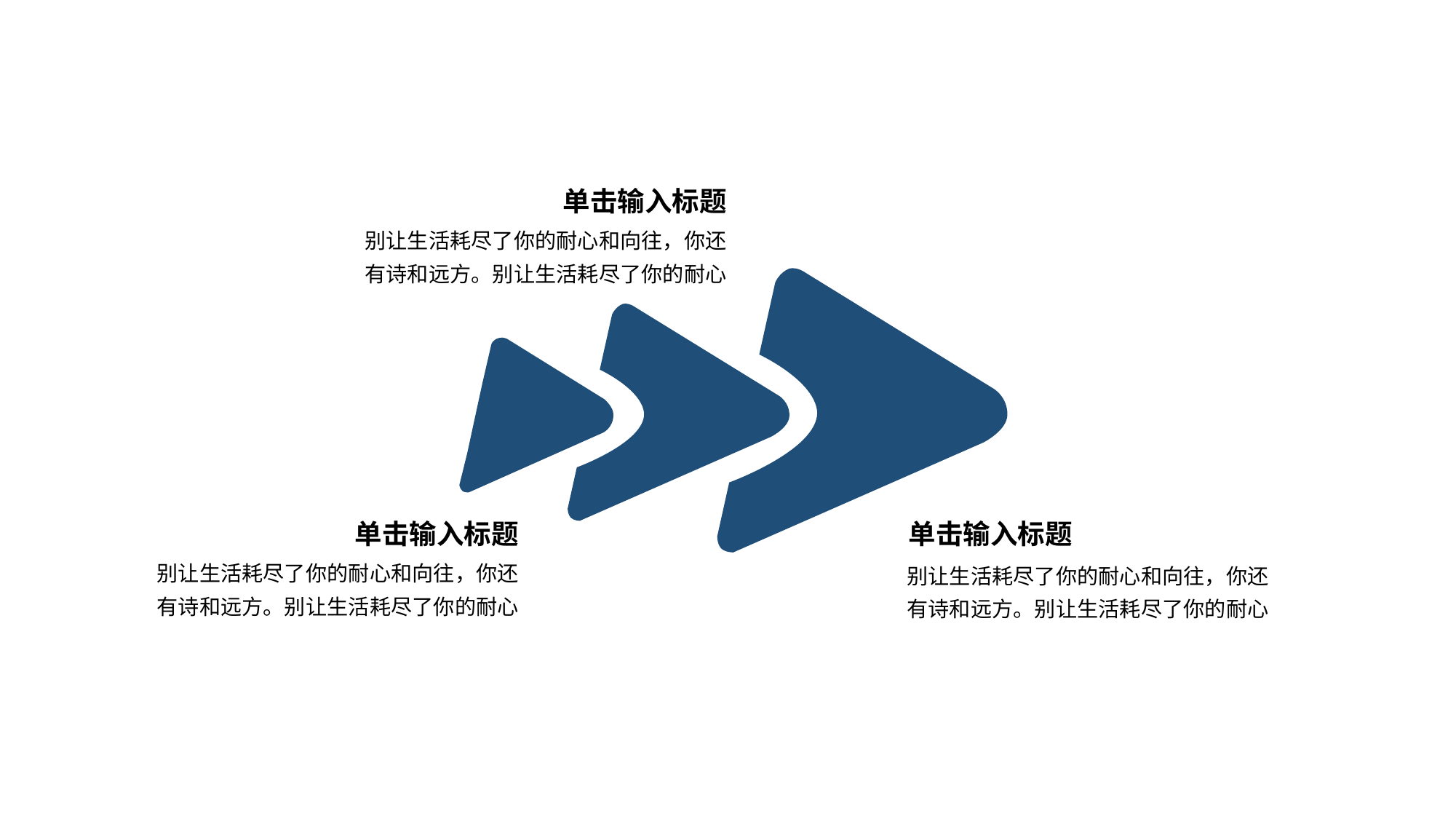

单击输入标题
别让生活耗尽了你的耐心和向往，你还有诗和远方。别让生活耗尽了你的耐心

单击输入标题
别让生活耗尽了你的耐心和向往，你还有诗和远方。别让生活耗尽了你的耐心
单击输入标题
别让生活耗尽了你的耐心和向往，你还有诗和远方。别让生活耗尽了你的耐心